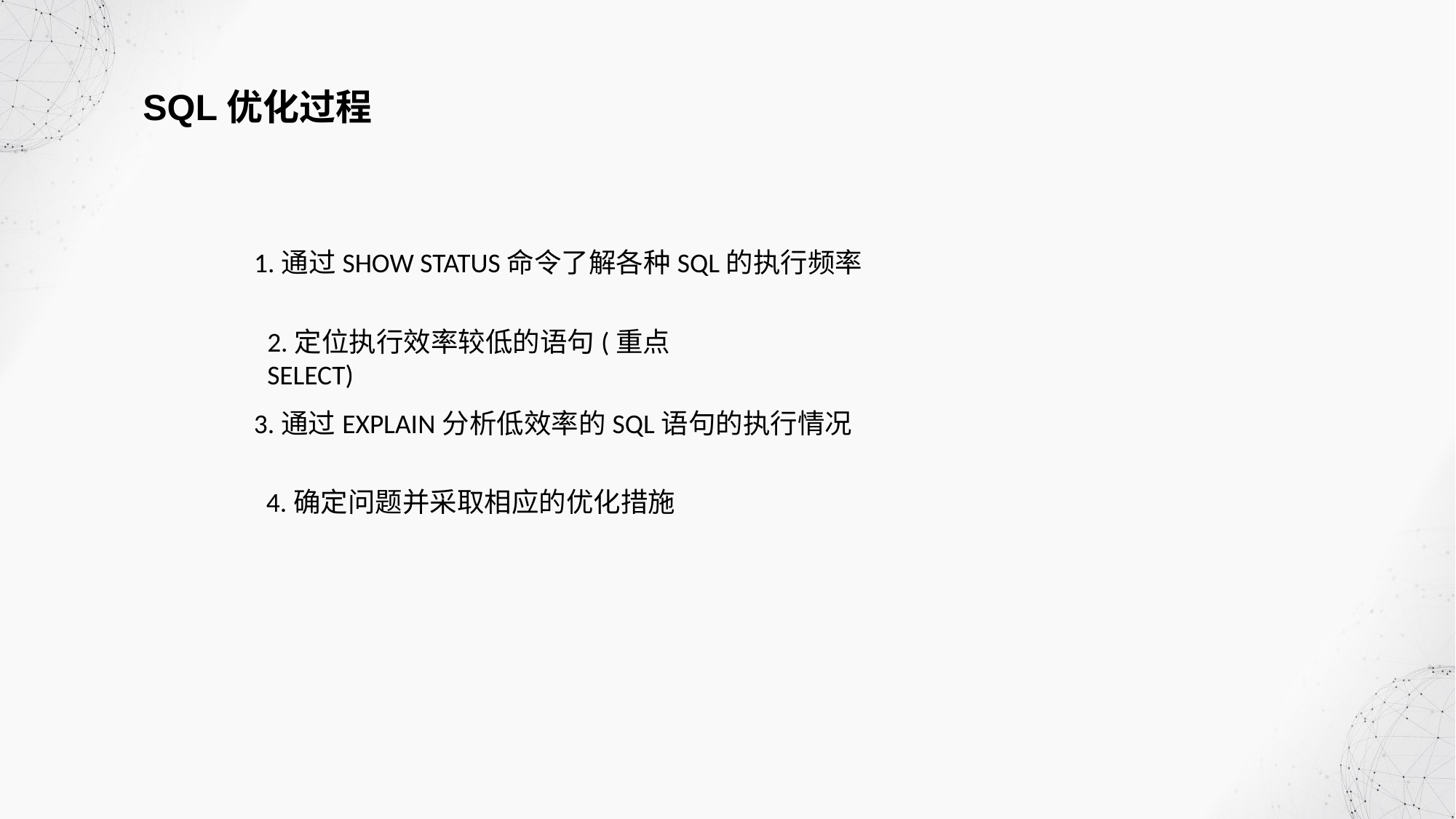

SQL优化过程

1.通过SHOW STATUS命令了解各种SQL的执行频率
2.定位执行效率较低的语句(重点SELECT)

3.通过EXPLAIN分析低效率的SQL语句的执行情况
4.确定问题并采取相应的优化措施